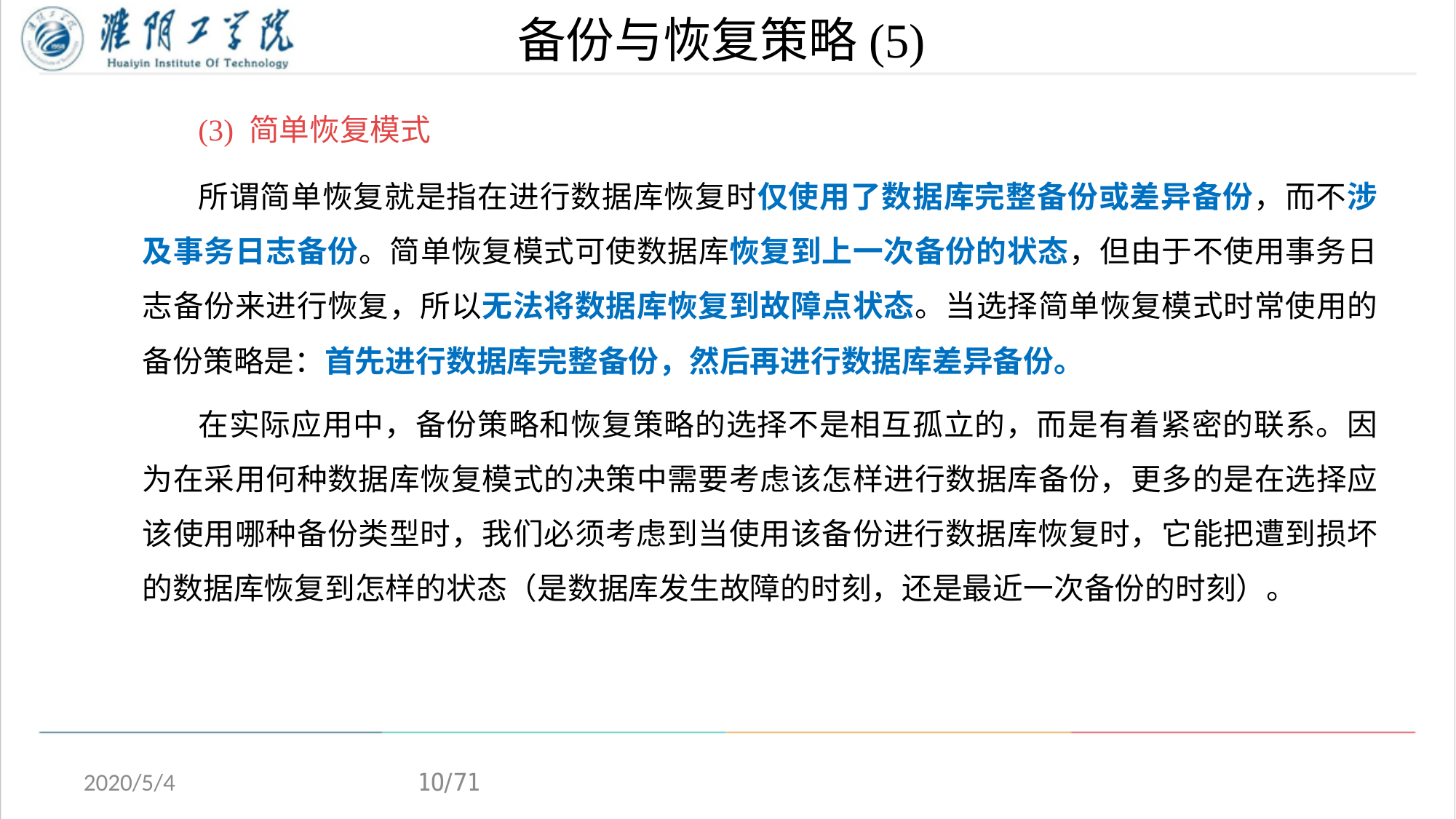

# 备份与恢复策略(5)
(3) 简单恢复模式
所谓简单恢复就是指在进行数据库恢复时仅使用了数据库完整备份或差异备份，而不涉及事务日志备份。简单恢复模式可使数据库恢复到上一次备份的状态，但由于不使用事务日志备份来进行恢复，所以无法将数据库恢复到故障点状态。当选择简单恢复模式时常使用的备份策略是：首先进行数据库完整备份，然后再进行数据库差异备份。
在实际应用中，备份策略和恢复策略的选择不是相互孤立的，而是有着紧密的联系。因为在采用何种数据库恢复模式的决策中需要考虑该怎样进行数据库备份，更多的是在选择应该使用哪种备份类型时，我们必须考虑到当使用该备份进行数据库恢复时，它能把遭到损坏的数据库恢复到怎样的状态（是数据库发生故障的时刻，还是最近一次备份的时刻）。
10/71
2020/5/4